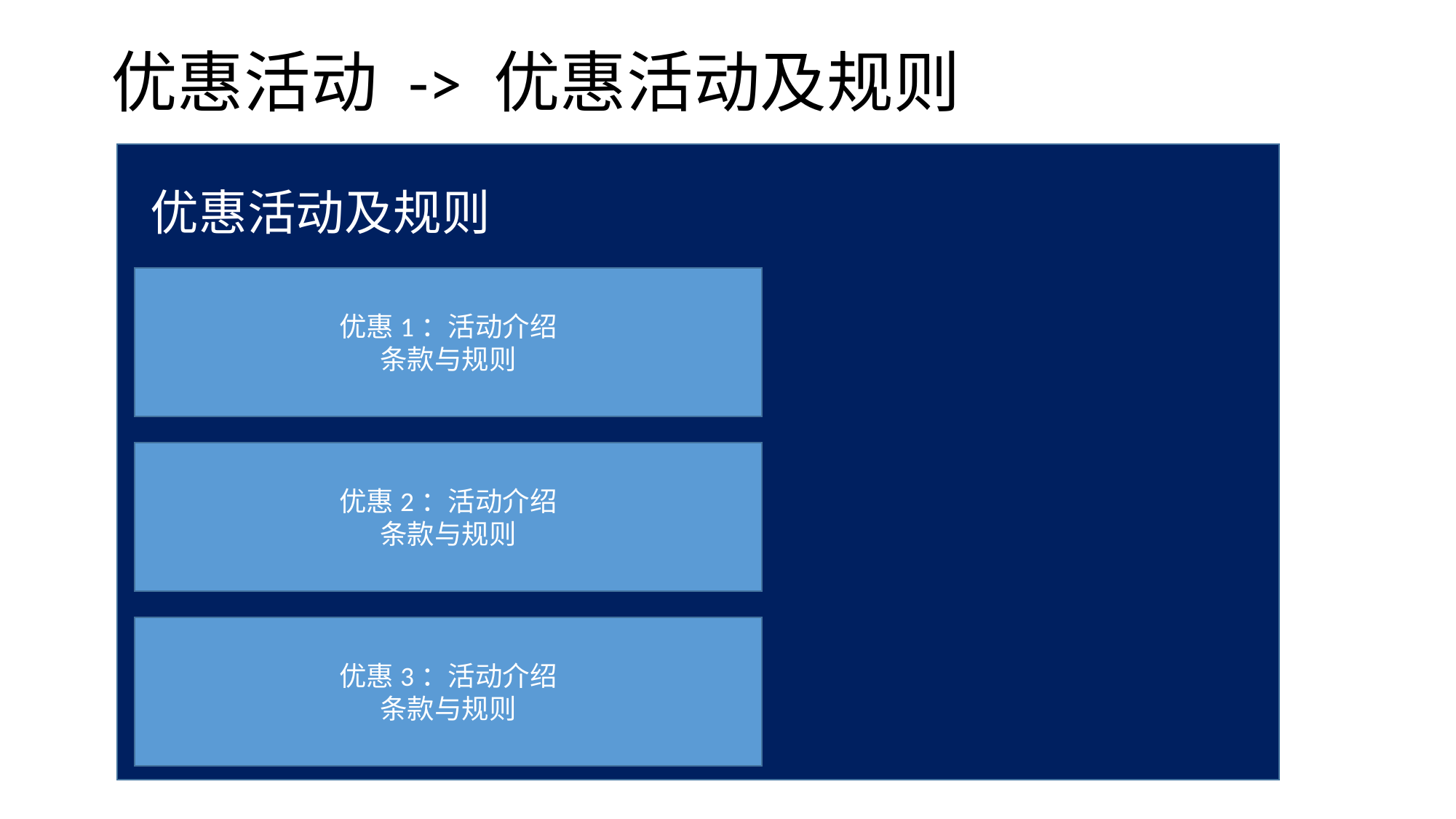

优惠活动 -> 优惠活动及规则
 优惠活动及规则

优惠1：活动介绍
条款与规则
优惠2：活动介绍
条款与规则
优惠3：活动介绍
条款与规则